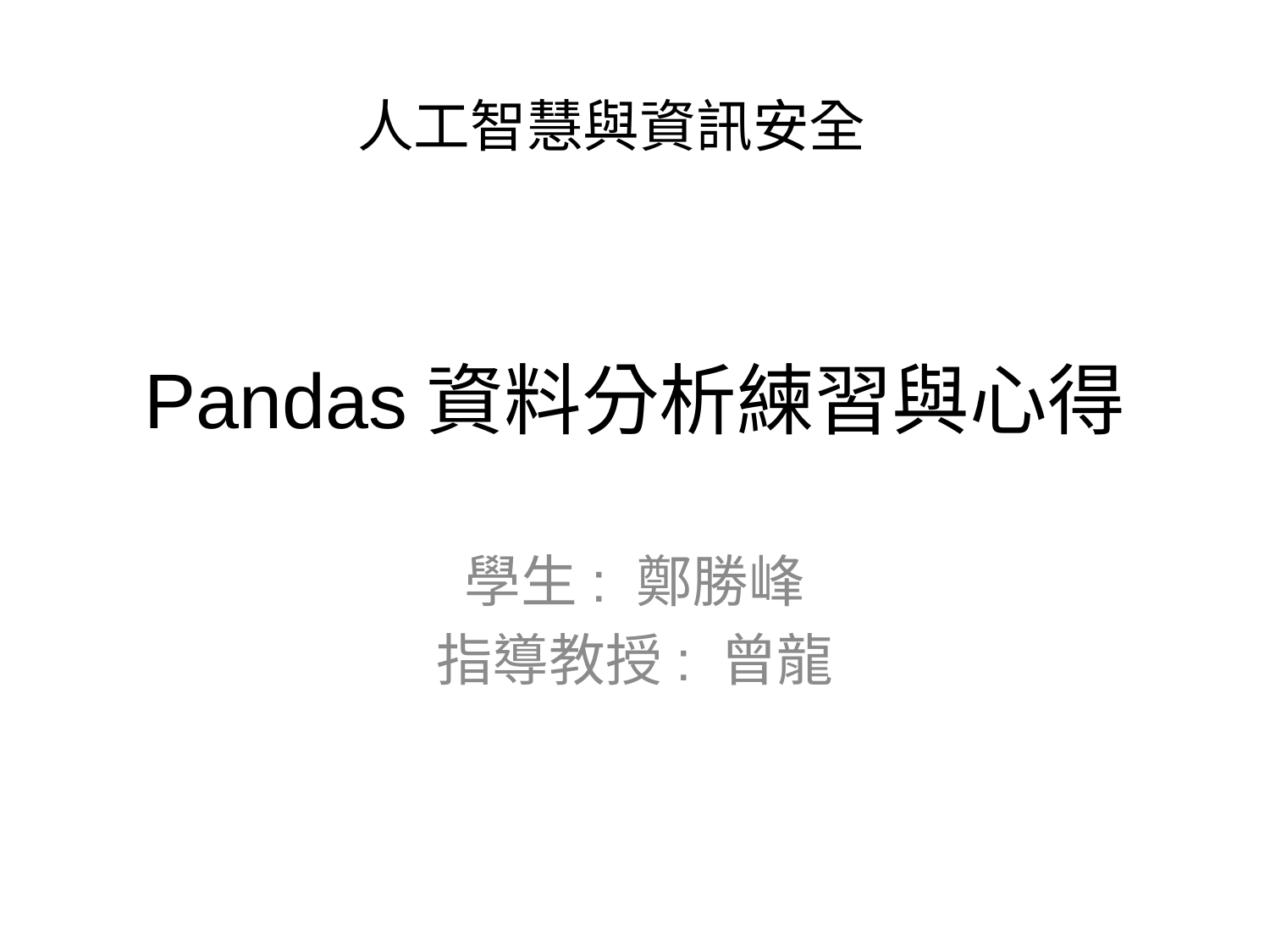

人工智慧與資訊安全
# Pandas資料分析練習與心得
學生: 鄭勝峰
指導教授: 曾龍